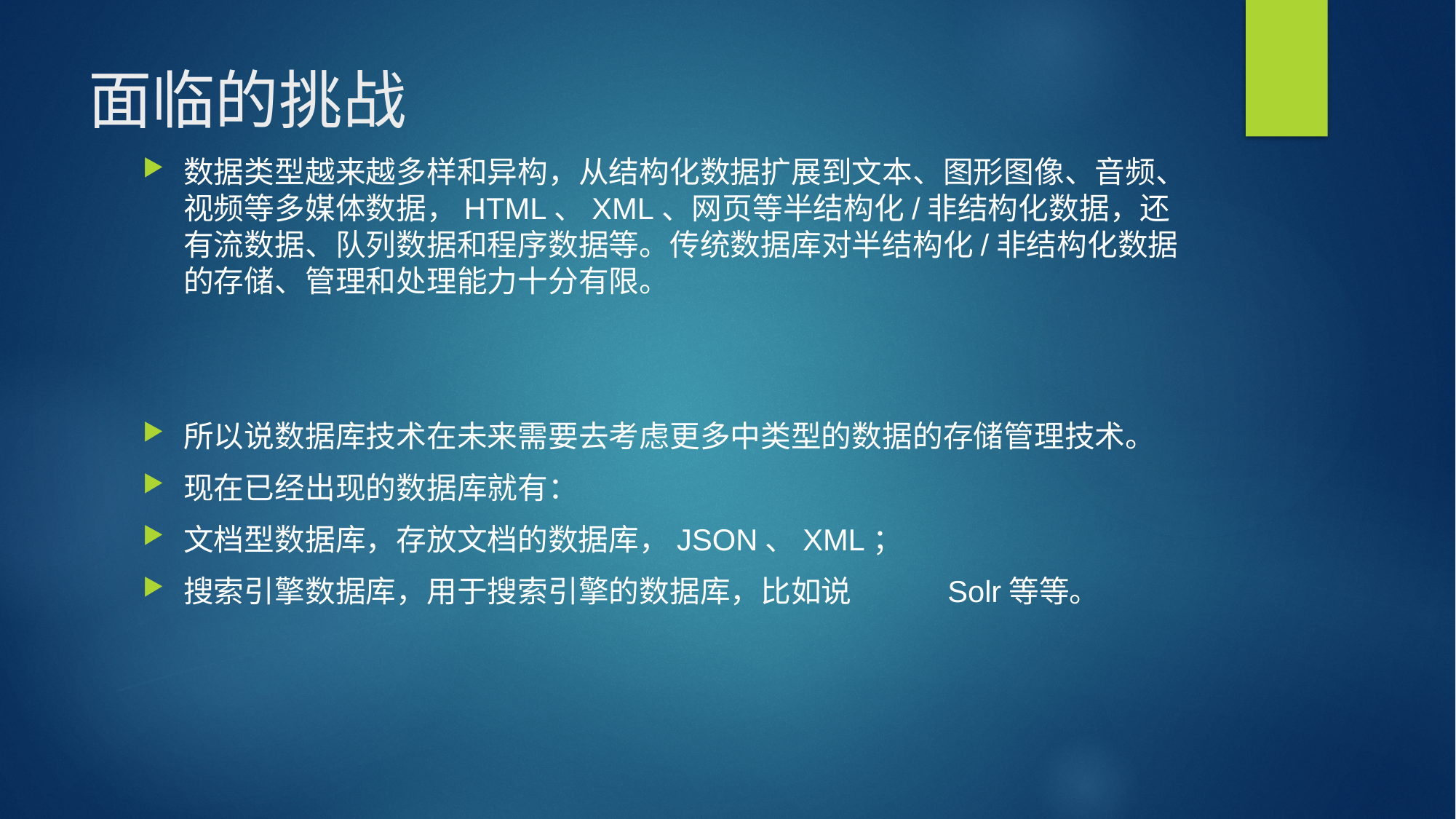

# 面临的挑战
数据类型越来越多样和异构，从结构化数据扩展到文本、图形图像、音频、视频等多媒体数据，HTML、XML、网页等半结构化/非结构化数据，还有流数据、队列数据和程序数据等。传统数据库对半结构化/非结构化数据的存储、管理和处理能力十分有限。

所以说数据库技术在未来需要去考虑更多中类型的数据的存储管理技术。
现在已经出现的数据库就有：
文档型数据库，存放文档的数据库，JSON、XML；
搜索引擎数据库，用于搜索引擎的数据库，比如说	Solr等等。